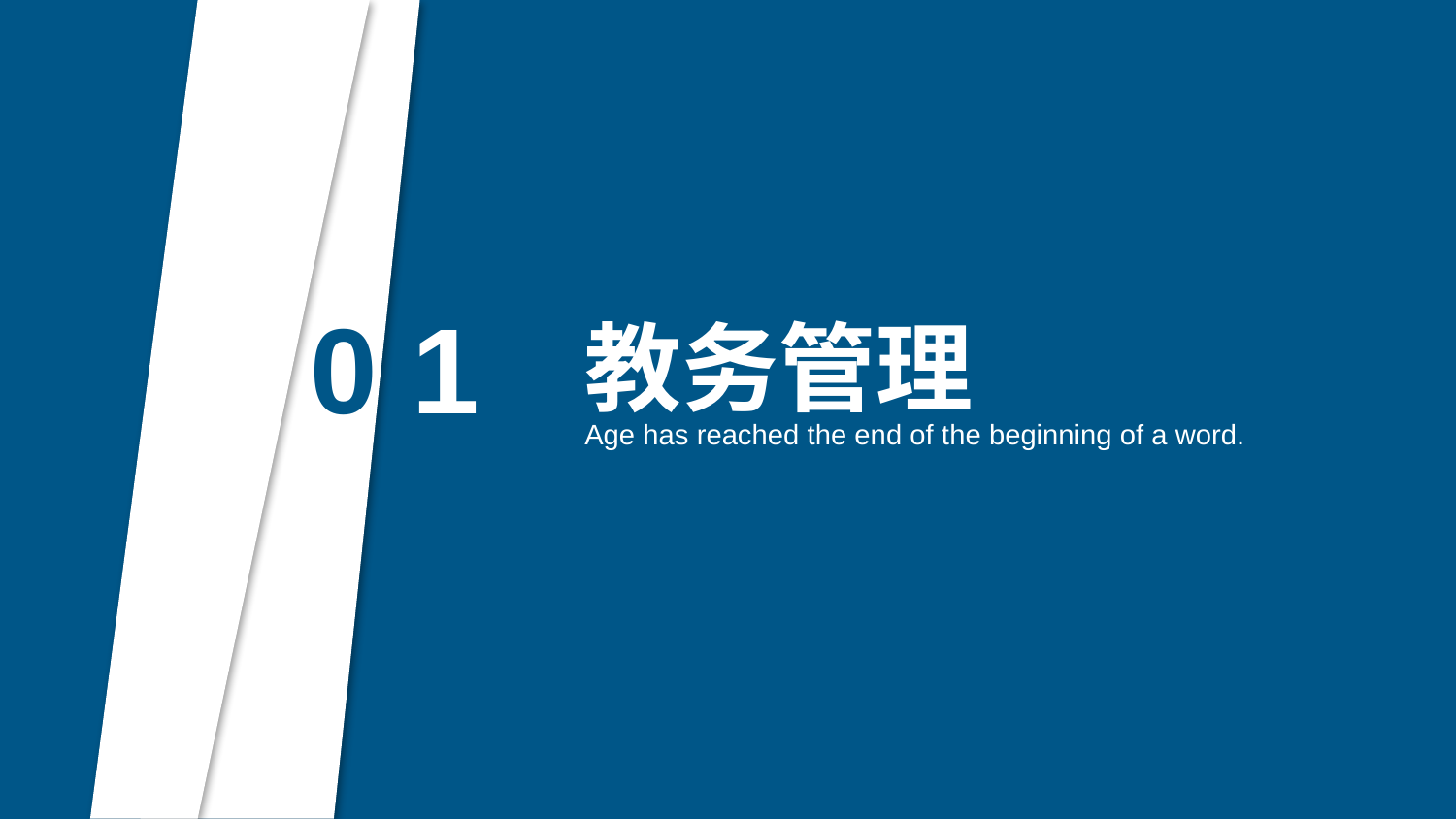

0 1
教务管理
Age has reached the end of the beginning of a word.